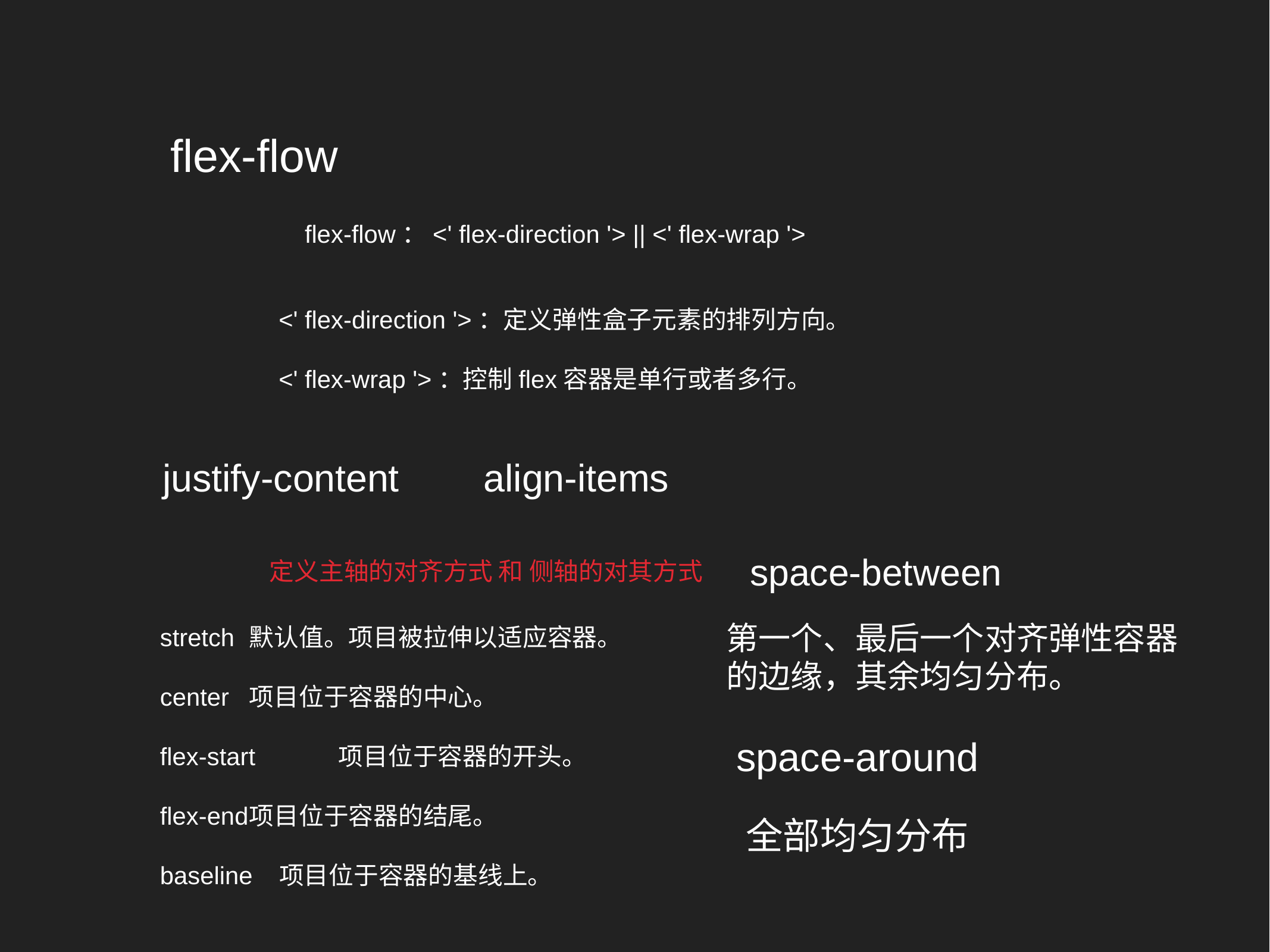

flex-flow
flex-flow：<' flex-direction '> || <' flex-wrap '>
<' flex-direction '>：定义弹性盒子元素的排列方向。
<' flex-wrap '>：控制flex容器是单行或者多行。
justify-content
align-items
space-between
定义主轴的对齐方式 和 侧轴的对其方式
stretch	默认值。项目被拉伸以适应容器。
center	项目位于容器的中心。
flex-start	项目位于容器的开头。
flex-end	项目位于容器的结尾。
baseline   项目位于容器的基线上。
第一个、最后一个对齐弹性容器的边缘，其余均匀分布。
space-around
全部均匀分布